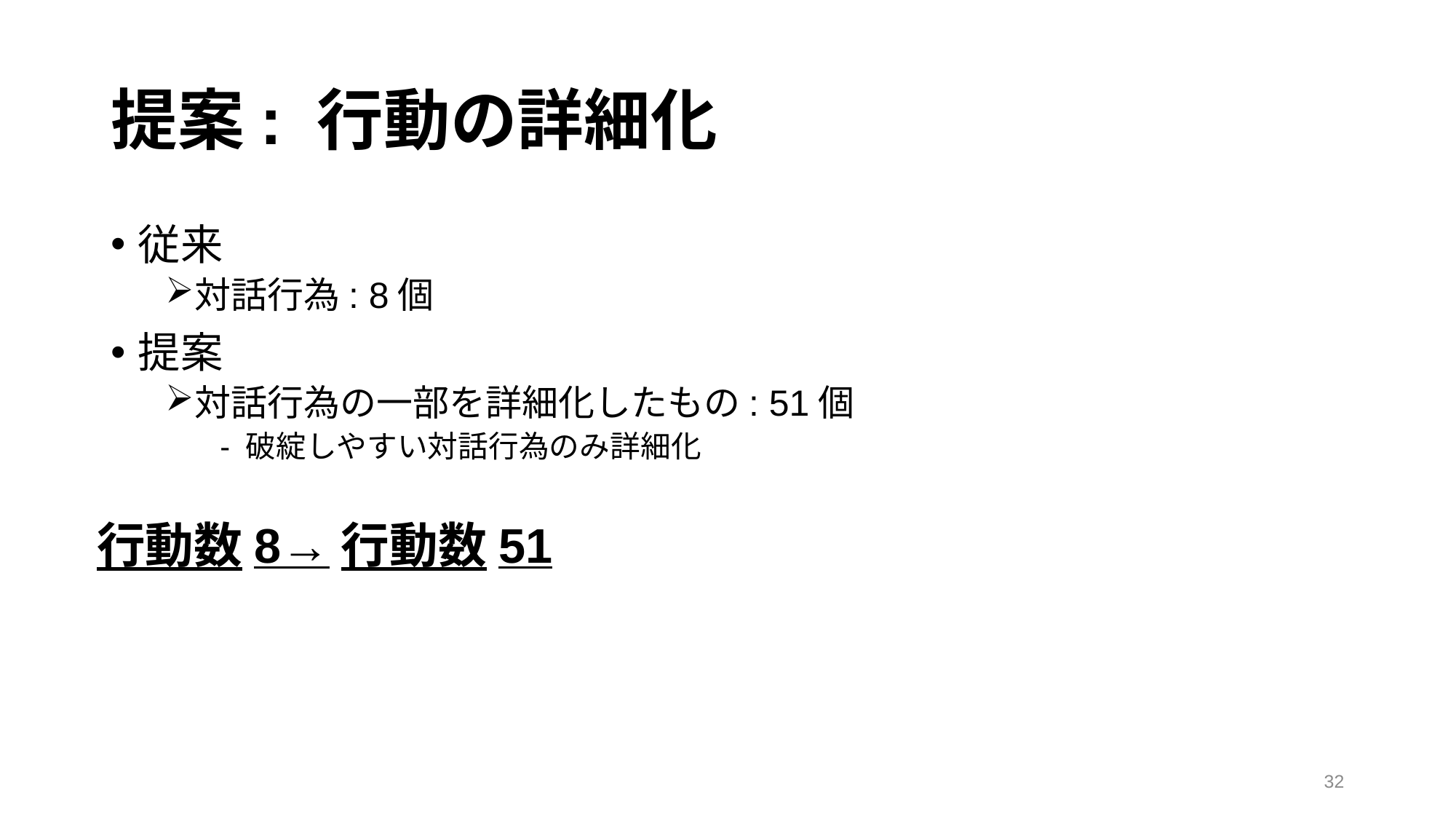

# 提案: 行動の詳細化
従来
対話行為: 8個
提案
対話行為の一部を詳細化したもの: 51個
- 破綻しやすい対話行為のみ詳細化
行動数8→行動数51
32